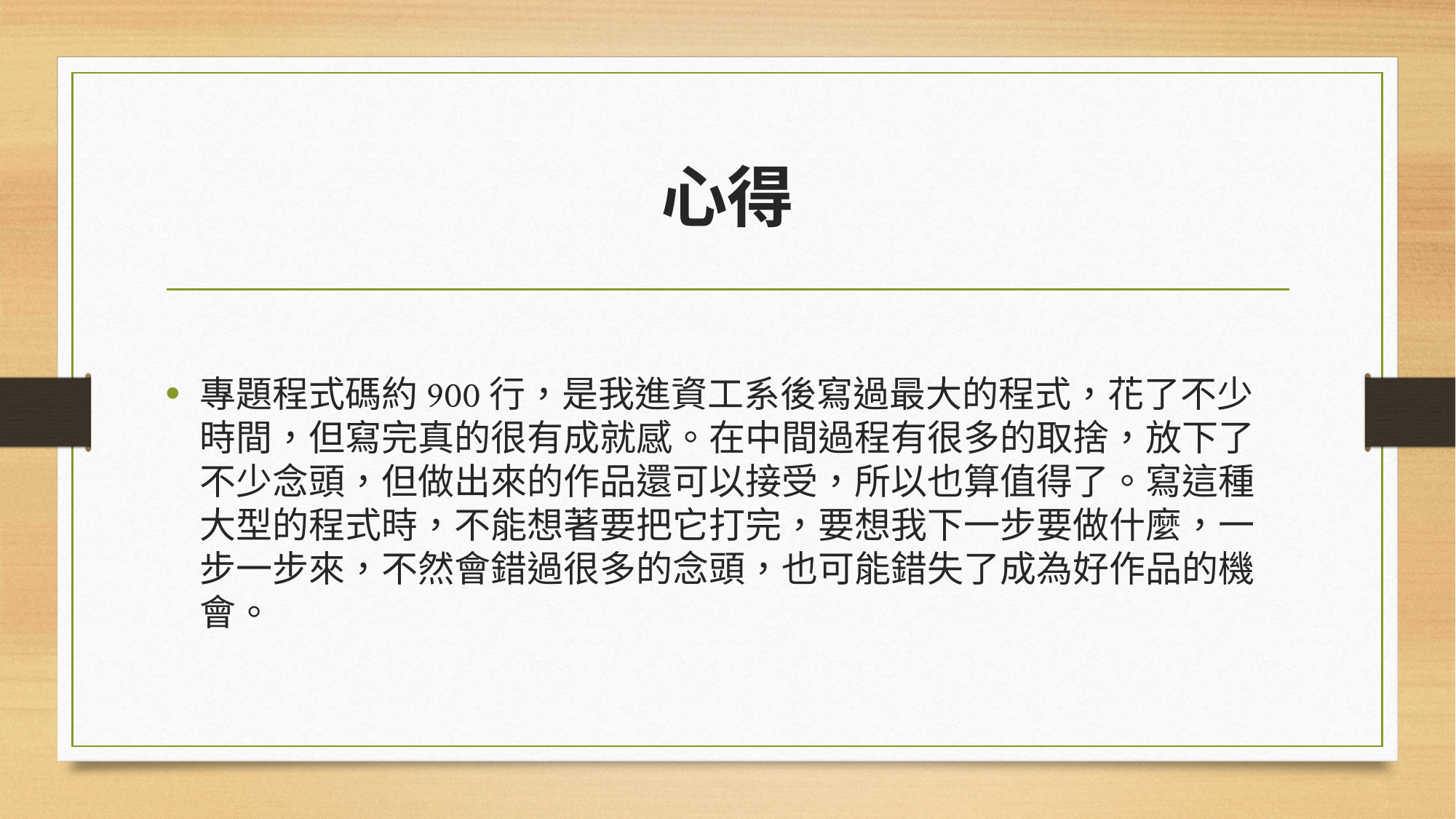

# 心得

專題程式碼約900行，是我進資工系後寫過最大的程式，花了不少時間，但寫完真的很有成就感。在中間過程有很多的取捨，放下了不少念頭，但做出來的作品還可以接受，所以也算值得了。寫這種大型的程式時，不能想著要把它打完，要想我下一步要做什麼，一步一步來，不然會錯過很多的念頭，也可能錯失了成為好作品的機會。